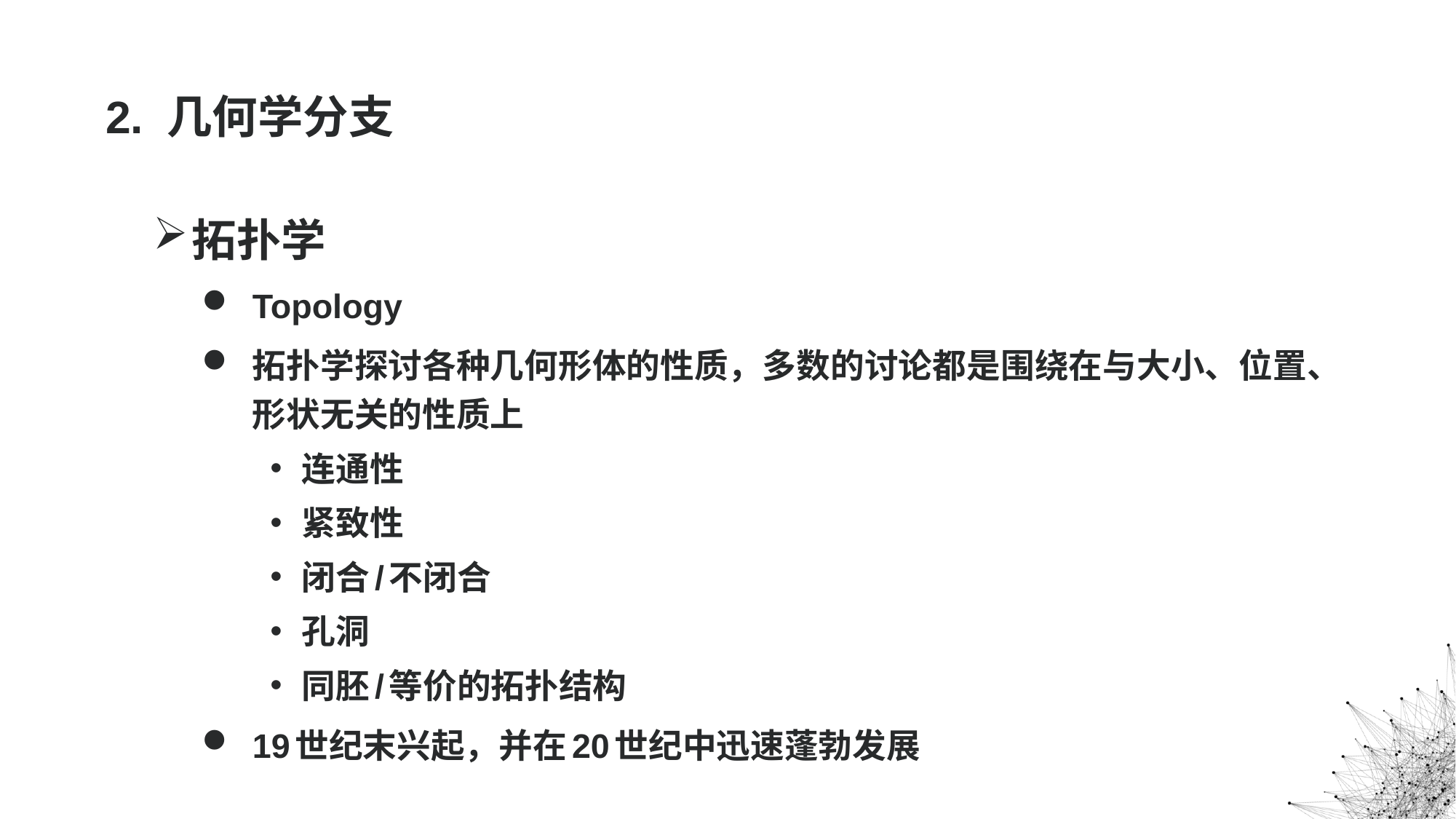

# 2. 几何学分支
拓扑学
Topology
拓扑学探讨各种几何形体的性质，多数的讨论都是围绕在与大小、位置、形状无关的性质上
连通性
紧致性
闭合/不闭合
孔洞
同胚/等价的拓扑结构
19世纪末兴起，并在20世纪中迅速蓬勃发展